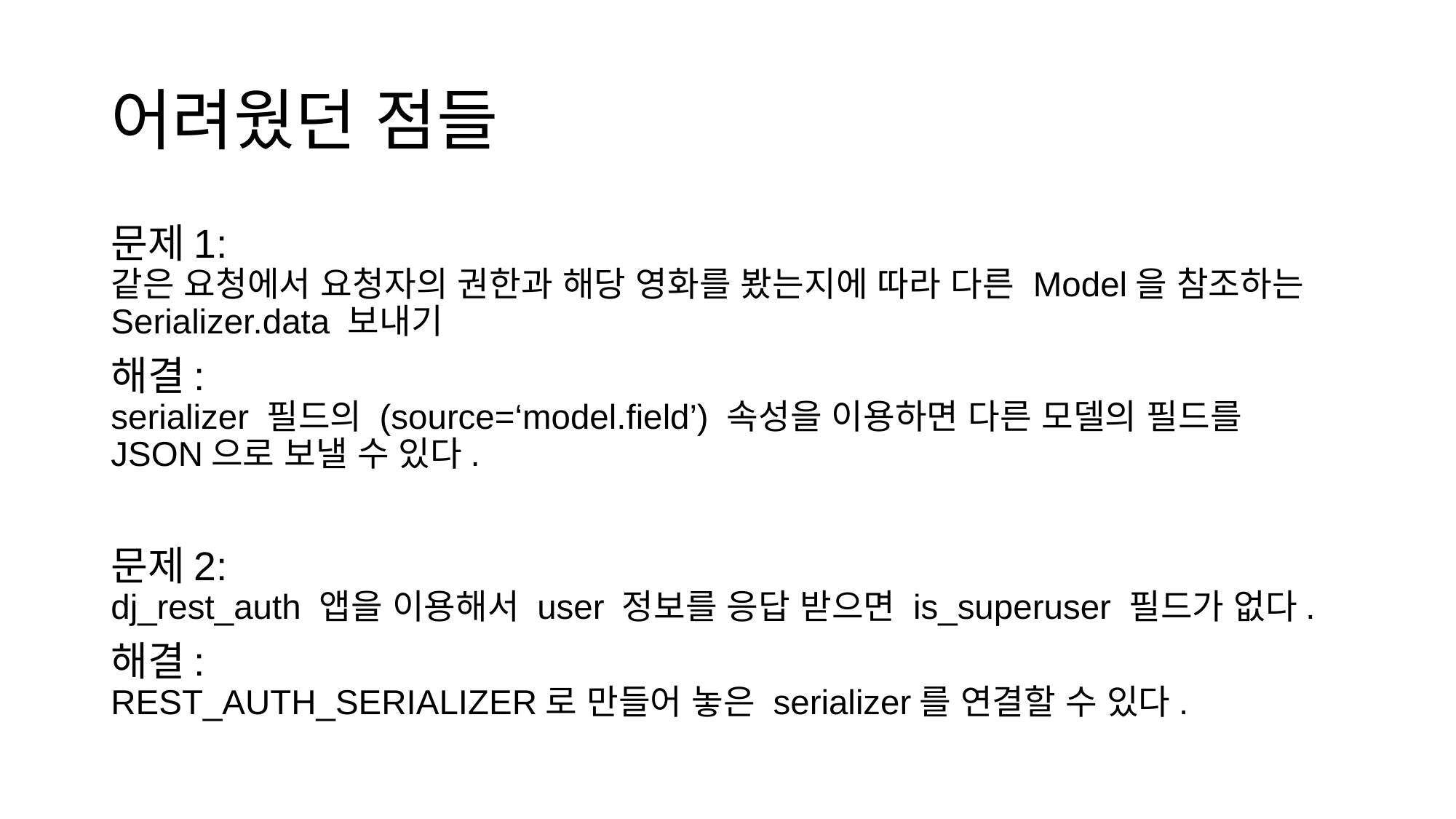

# 어려웠던 점들
문제1:
같은 요청에서 요청자의 권한과 해당 영화를 봤는지에 따라 다른 Model을 참조하는 Serializer.data 보내기
해결:
serializer 필드의 (source=‘model.field’) 속성을 이용하면 다른 모델의 필드를 JSON으로 보낼 수 있다.

문제2:
dj_rest_auth 앱을 이용해서 user 정보를 응답 받으면 is_superuser 필드가 없다.
해결:
REST_AUTH_SERIALIZER로 만들어 놓은 serializer를 연결할 수 있다.